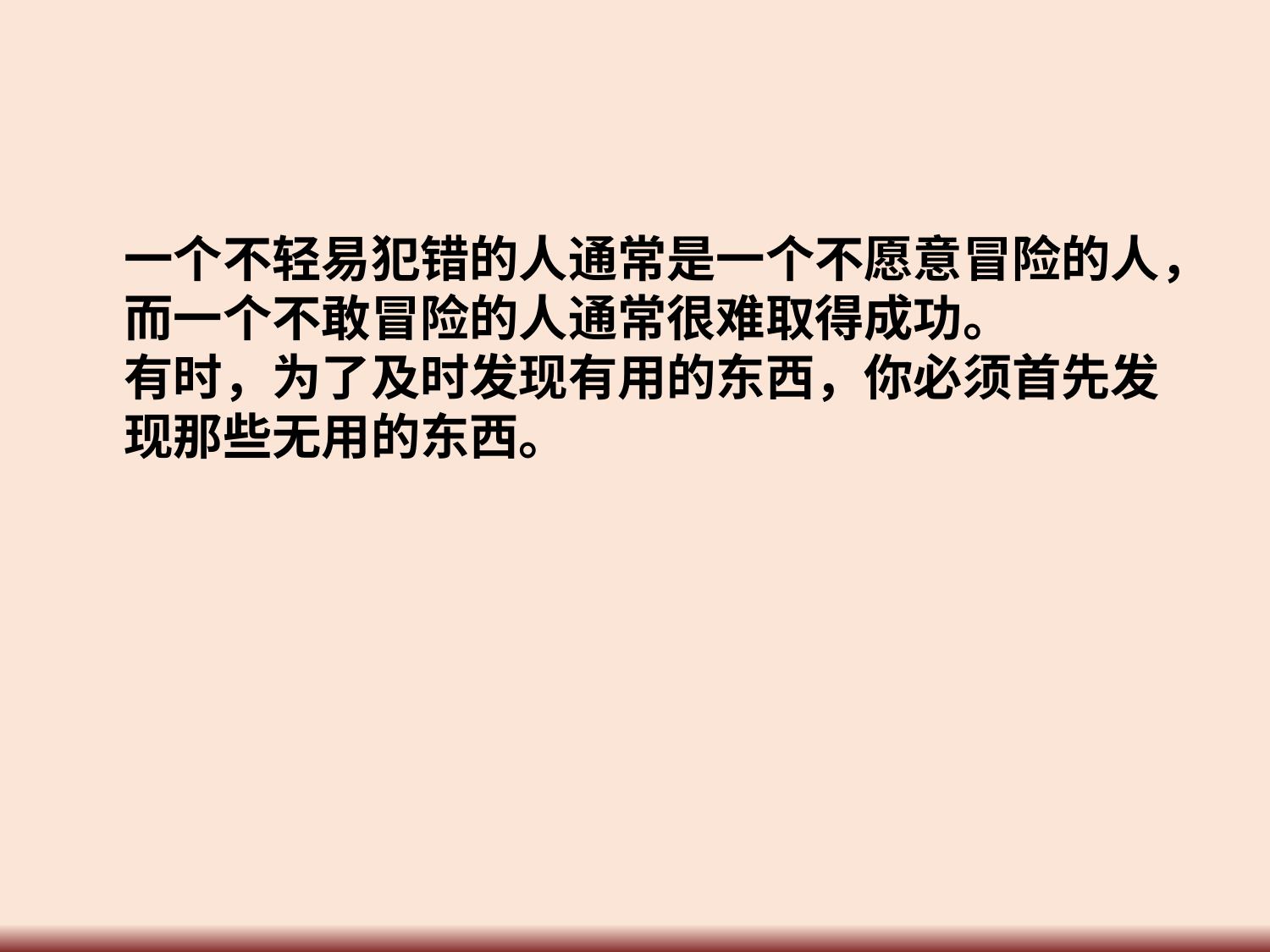

一个不轻易犯错的人通常是一个不愿意冒险的人，而一个不敢冒险的人通常很难取得成功。
有时，为了及时发现有用的东西，你必须首先发现那些无用的东西。